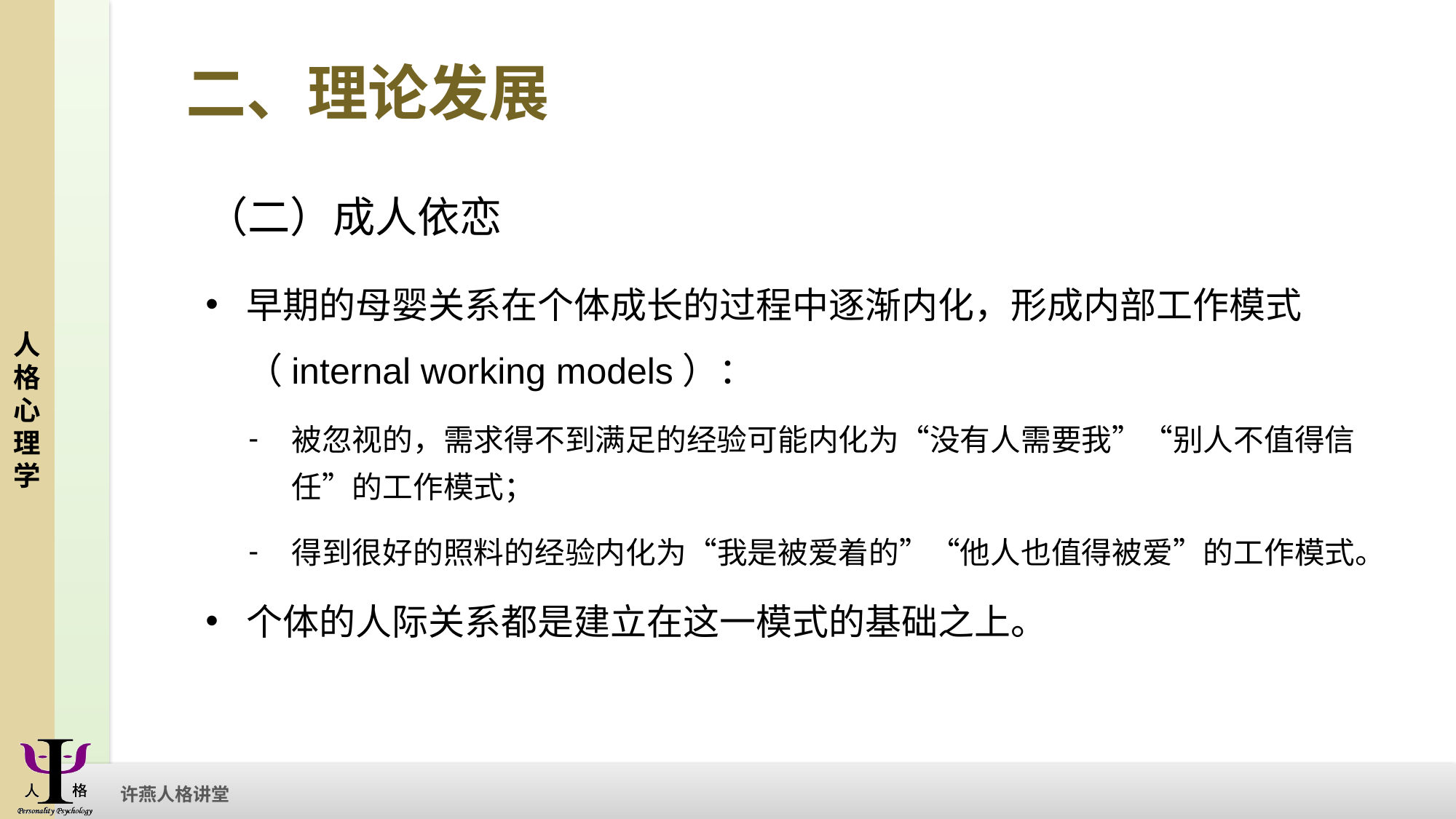

# 二、理论发展
（二）成人依恋
早期的母婴关系在个体成长的过程中逐渐内化，形成内部工作模式（internal working models）：
被忽视的，需求得不到满足的经验可能内化为“没有人需要我”“别人不值得信任”的工作模式；
得到很好的照料的经验内化为“我是被爱着的”“他人也值得被爱”的工作模式。
个体的人际关系都是建立在这一模式的基础之上。